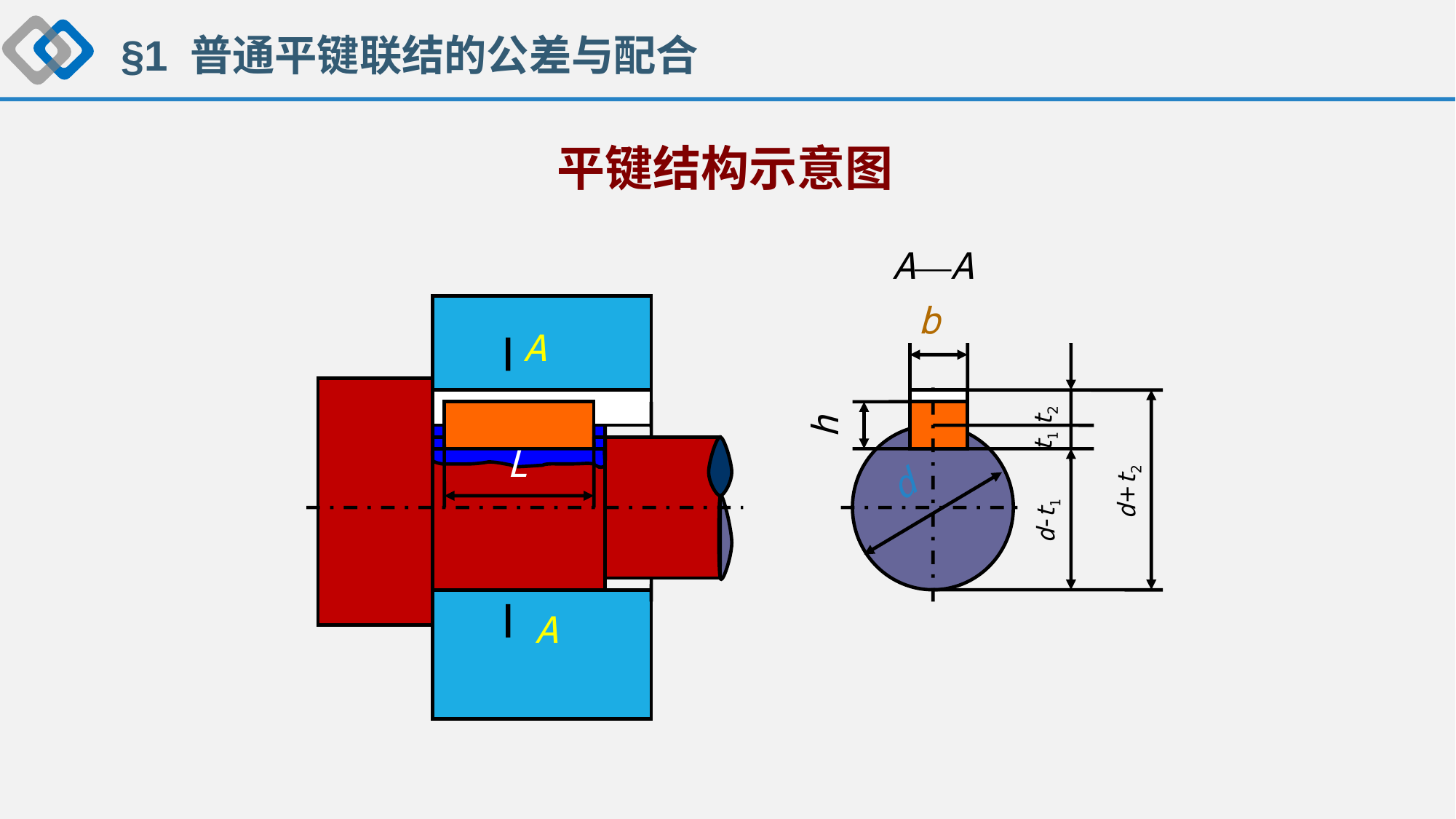

§1 普通平键联结的公差与配合
# 平键结构示意图
A—A
b

A

t1 t2
h

L

d
d+t2

d-t1

A